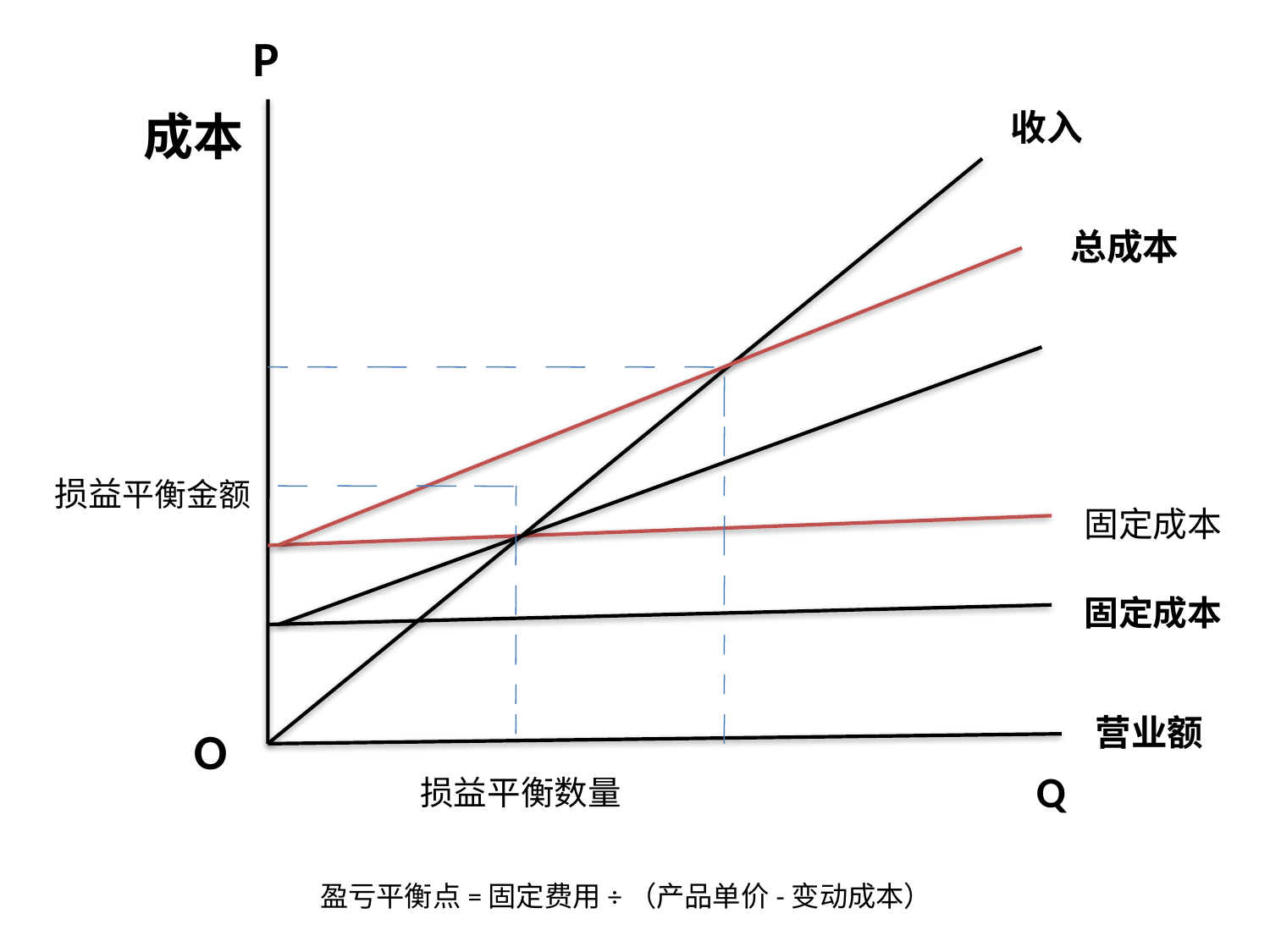

# P
  收入
  成本
  总成本
     损益平衡金额
  固定成本
  固定成本
  营业额
  O
  Q
  损益平衡数量
盈亏平衡点=固定费用÷（产品单价-变动成本）